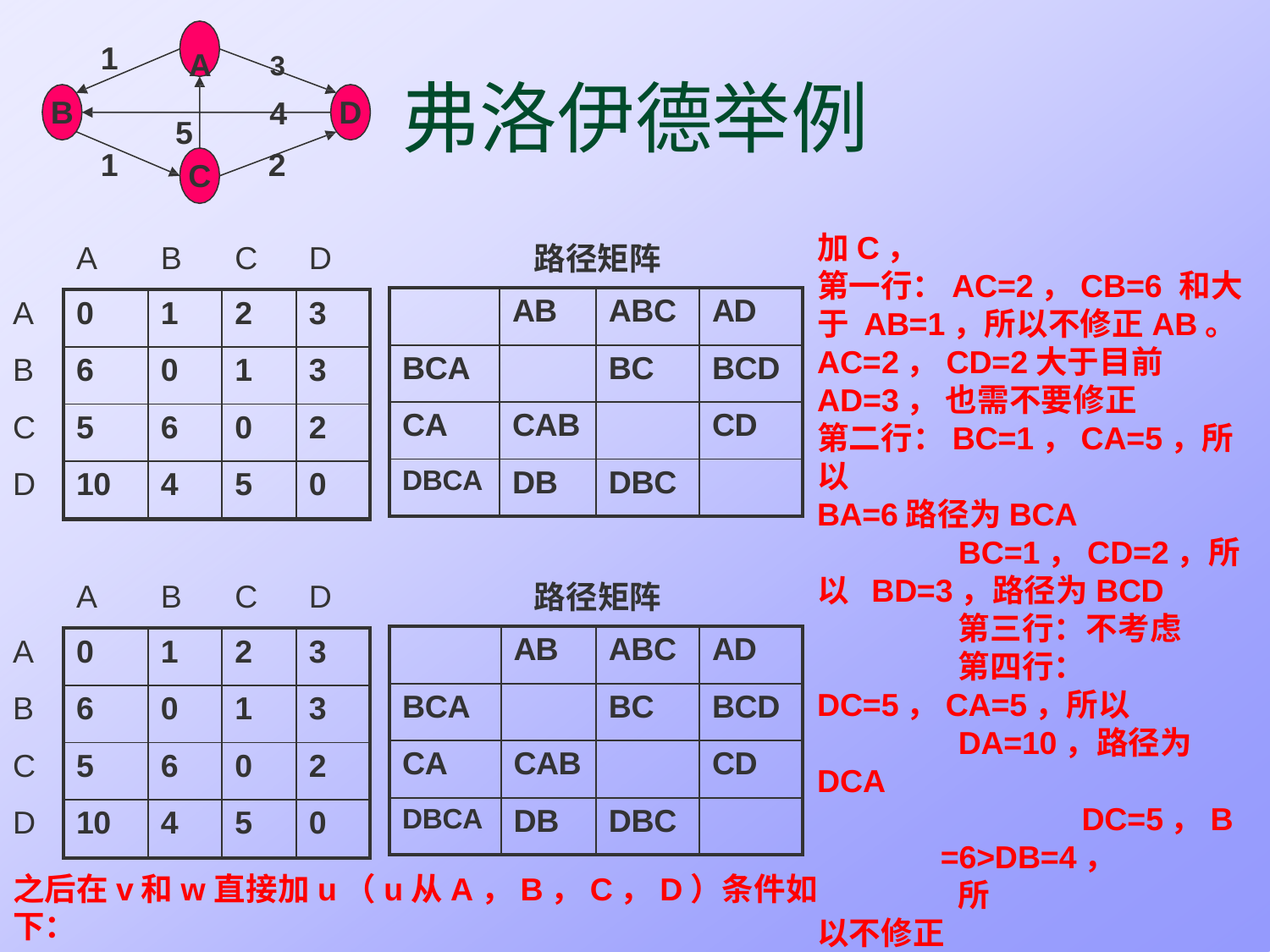

A	3
4

1

# 弗洛伊德举例

B
D
5
C

1
2

加C，
第一行：AC=2，CB=6 和大于 AB=1，所以不修正AB。 AC=2，CD=2大于目前AD=3， 也需不要修正
第二行：BC=1，CA=5，所以
BA=6路径为BCA
BC=1，CD=2，所以  BD=3，路径为BCD
第三行：不考虑
第四行：DC=5，CA=5，所以
DA=10，路径为DCA
DC=5，B=6>DB=4，
所以不修正 加D，
如左，略方法同上，公式都采
用最下面的。
路径矩阵
|  | A | B | C | D |
| --- | --- | --- | --- | --- |
| A | 0 | 1 | 2 | 3 |
| B | 6 | 0 | 1 | 3 |
| C | 5 | 6 | 0 | 2 |
| D | 10 | 4 | 5 | 0 |
|  | AB | ABC | AD |
| --- | --- | --- | --- |
| BCA |  | BC | BCD |
| CA | CAB |  | CD |
| DBCA | DB | DBC |  |
路径矩阵
|  | A | B | C | D |
| --- | --- | --- | --- | --- |
| A | 0 | 1 | 2 | 3 |
| B | 6 | 0 | 1 | 3 |
| C | 5 | 6 | 0 | 2 |
| D | 10 | 4 | 5 | 0 |
|  | AB | ABC | AD |
| --- | --- | --- | --- |
| BCA |  | BC | BCD |
| CA | CAB |  | CD |
| DBCA | DB | DBC |  |
之后在v和w直接加u（u从A，B，C，D）条件如下：
If(D[v][u]+D[u][w])<D[v][w])	D[v][w]=D[v][u]+D[u][w]